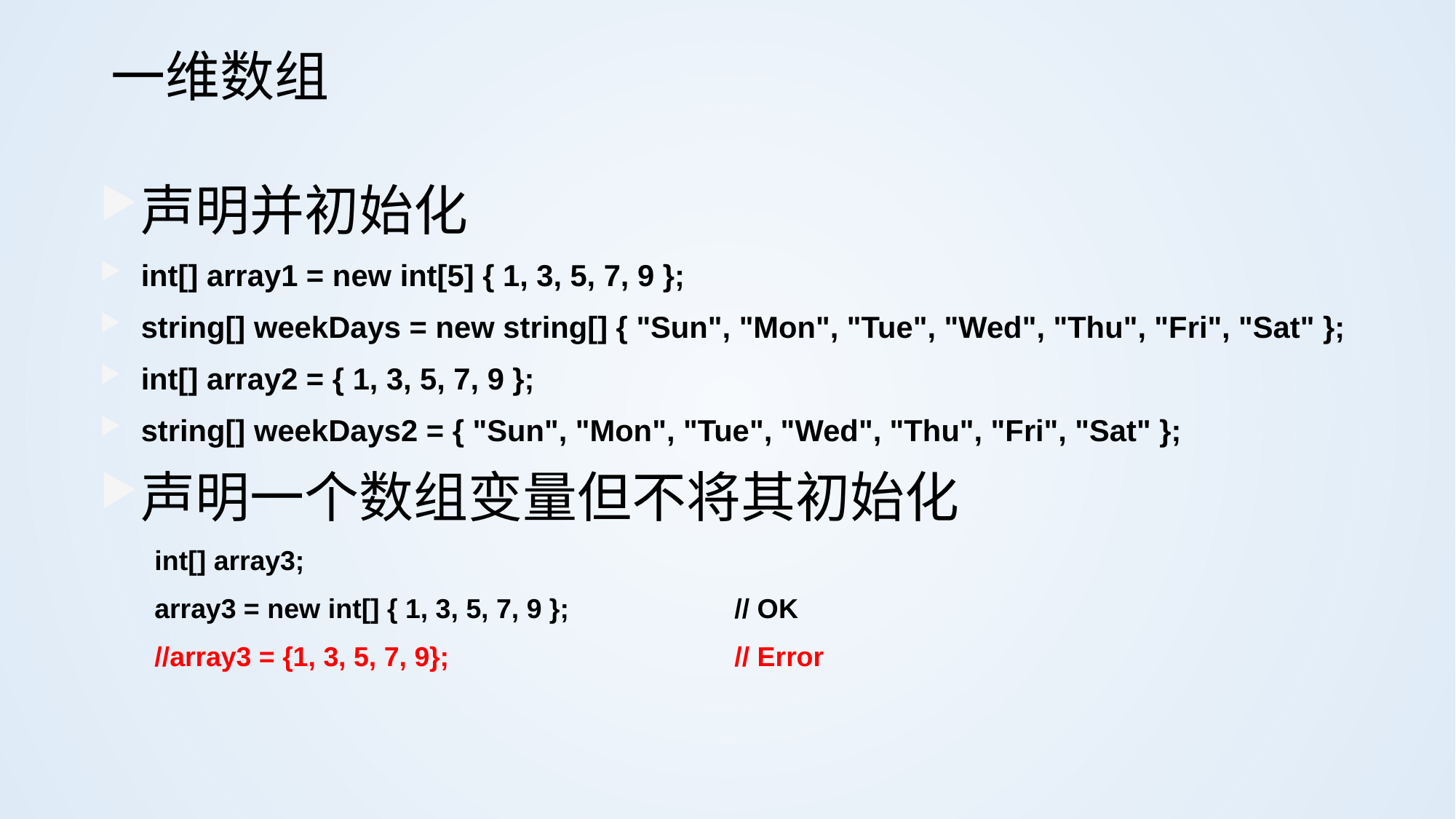

# 一维数组
声明并初始化
int[] array1 = new int[5] { 1, 3, 5, 7, 9 };
string[] weekDays = new string[] { "Sun", "Mon", "Tue", "Wed", "Thu", "Fri", "Sat" };
int[] array2 = { 1, 3, 5, 7, 9 };
string[] weekDays2 = { "Sun", "Mon", "Tue", "Wed", "Thu", "Fri", "Sat" };
声明一个数组变量但不将其初始化
int[] array3;
array3 = new int[] { 1, 3, 5, 7, 9 };		// OK
//array3 = {1, 3, 5, 7, 9}; 			// Error